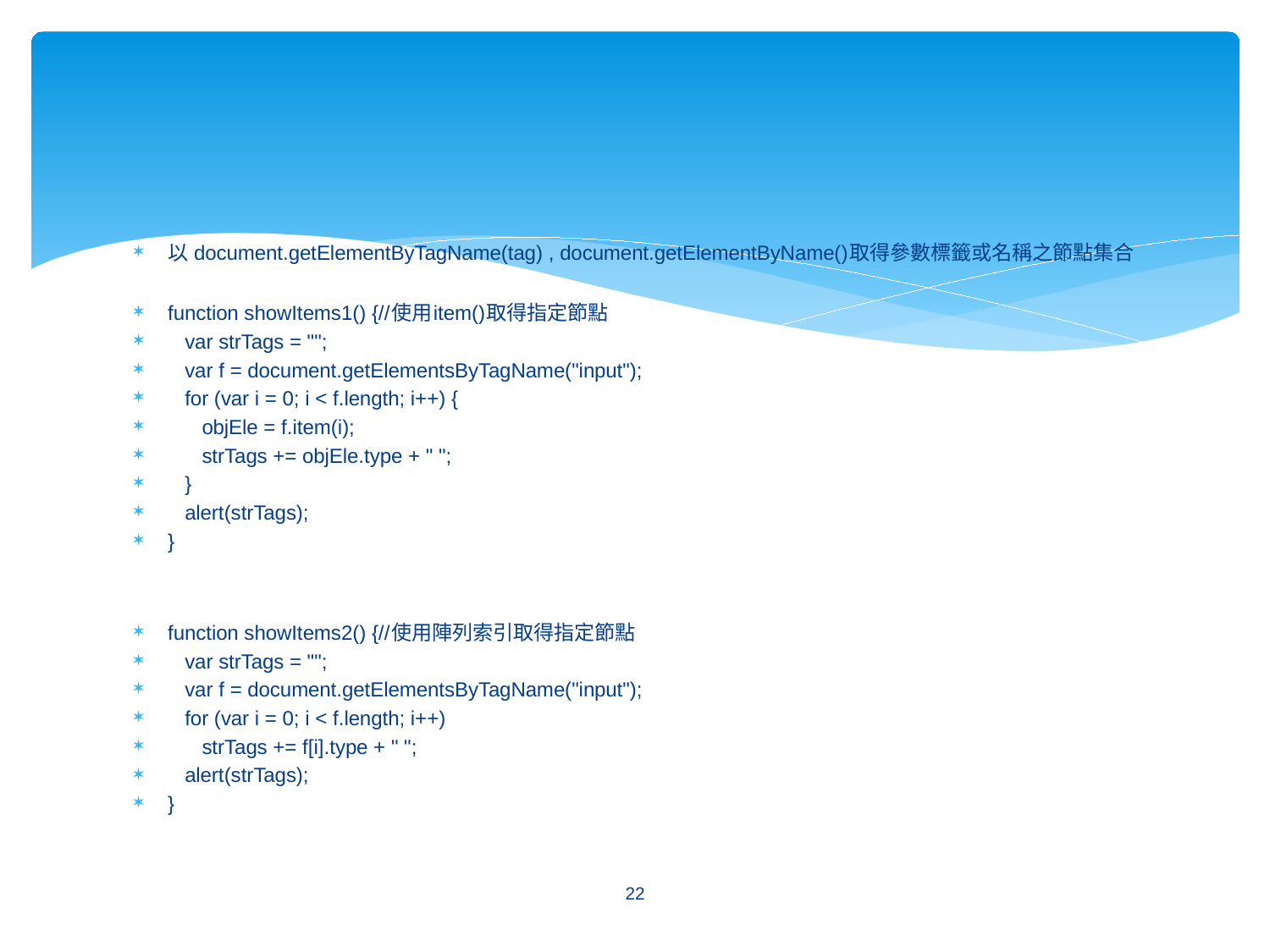

#

以 document.getElementByTagName(tag) , document.getElementByName()取得參數標籤或名稱之節點集合

function showItems1() {//使用item()取得指定節點
   var strTags = "";
   var f = document.getElementsByTagName("input");
   for (var i = 0; i < f.length; i++) {
      objEle = f.item(i);
      strTags += objEle.type + " ";
   }
   alert(strTags);
}

function showItems2() {//使用陣列索引取得指定節點
   var strTags = "";
   var f = document.getElementsByTagName("input");
   for (var i = 0; i < f.length; i++)
      strTags += f[i].type + " ";
   alert(strTags);
}

22